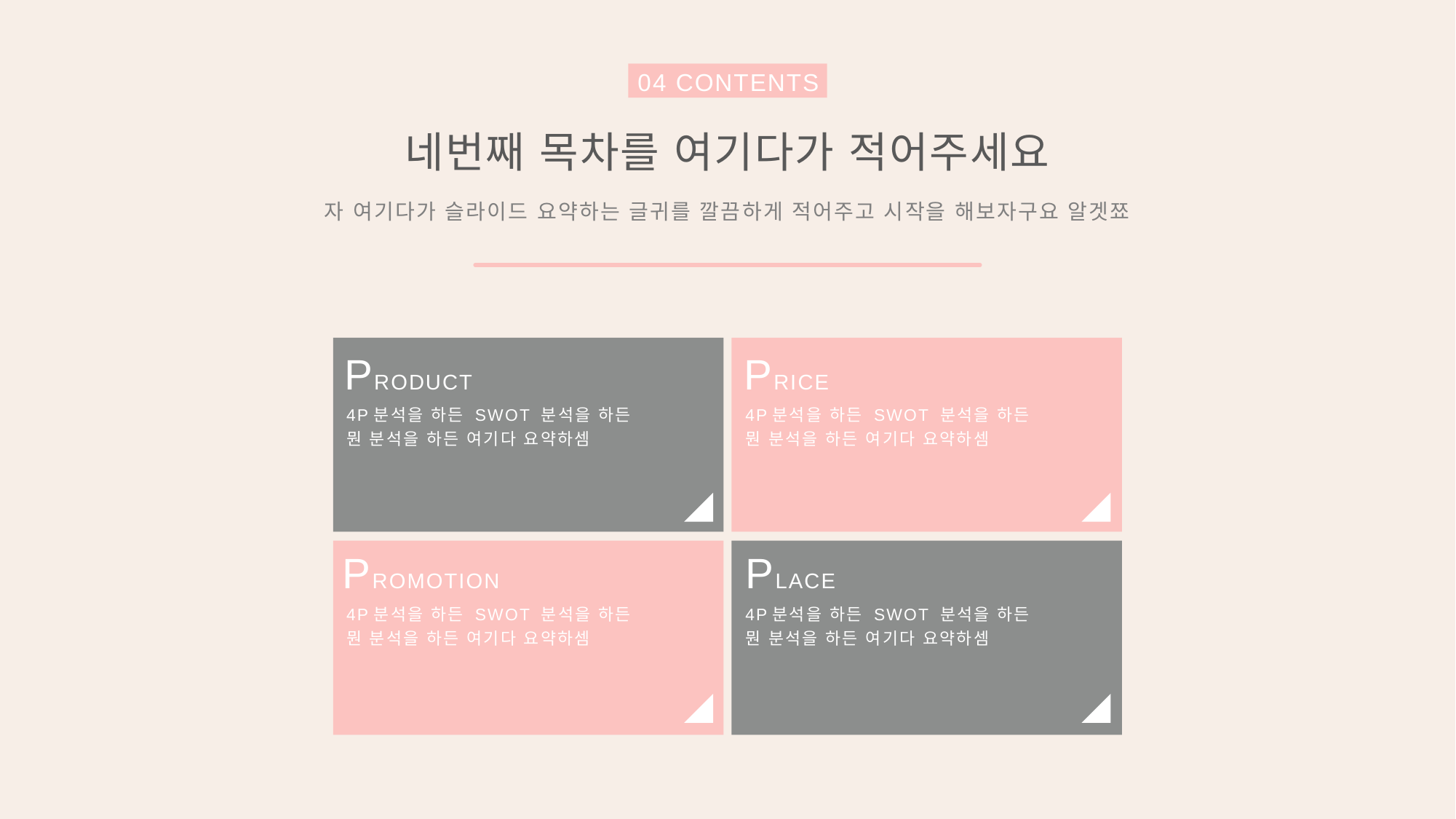

04 CONTENTS
네번째 목차를 여기다가 적어주세요
자 여기다가 슬라이드 요약하는 글귀를 깔끔하게 적어주고 시작을 해보자구요 알겟쬬

PRODUCT
PRICE
4P분석을 하든 SWOT 분석을 하든
뭔 분석을 하든 여기다 요약하셈
4P분석을 하든 SWOT 분석을 하든
뭔 분석을 하든 여기다 요약하셈

PROMOTION
PLACE

4P분석을 하든 SWOT 분석을 하든
뭔 분석을 하든 여기다 요약하셈
4P분석을 하든 SWOT 분석을 하든
뭔 분석을 하든 여기다 요약하셈